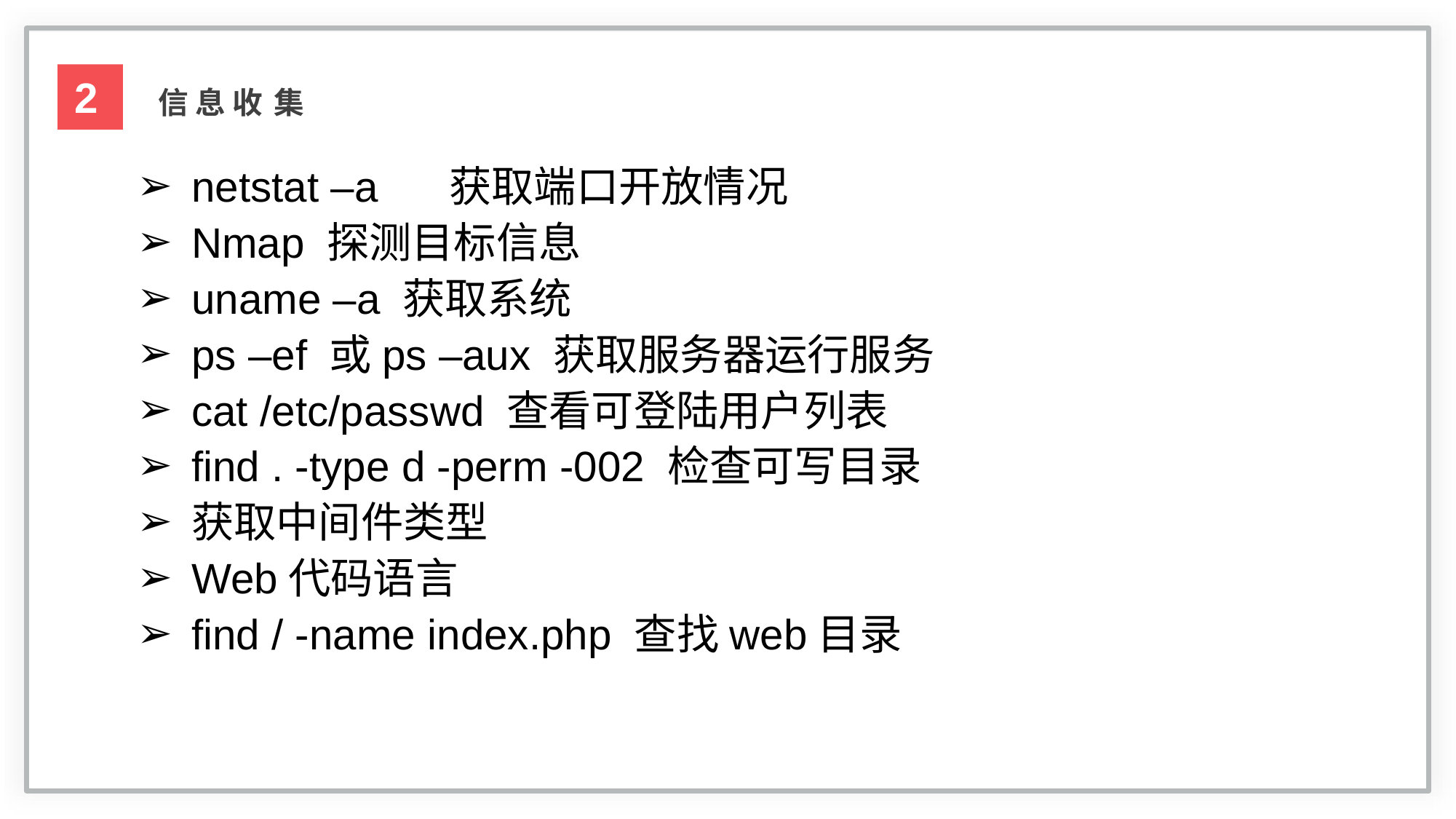

23
信 息 收 集
netstat –a	获取端口开放情况
Nmap 探测目标信息
uname –a 获取系统
ps –ef 或ps –aux	获取服务器运行服务
cat /etc/passwd 查看可登陆用户列表
find . -type d -perm -002 检查可写目录
获取中间件类型
Web代码语言
find / -name index.php 查找web目录